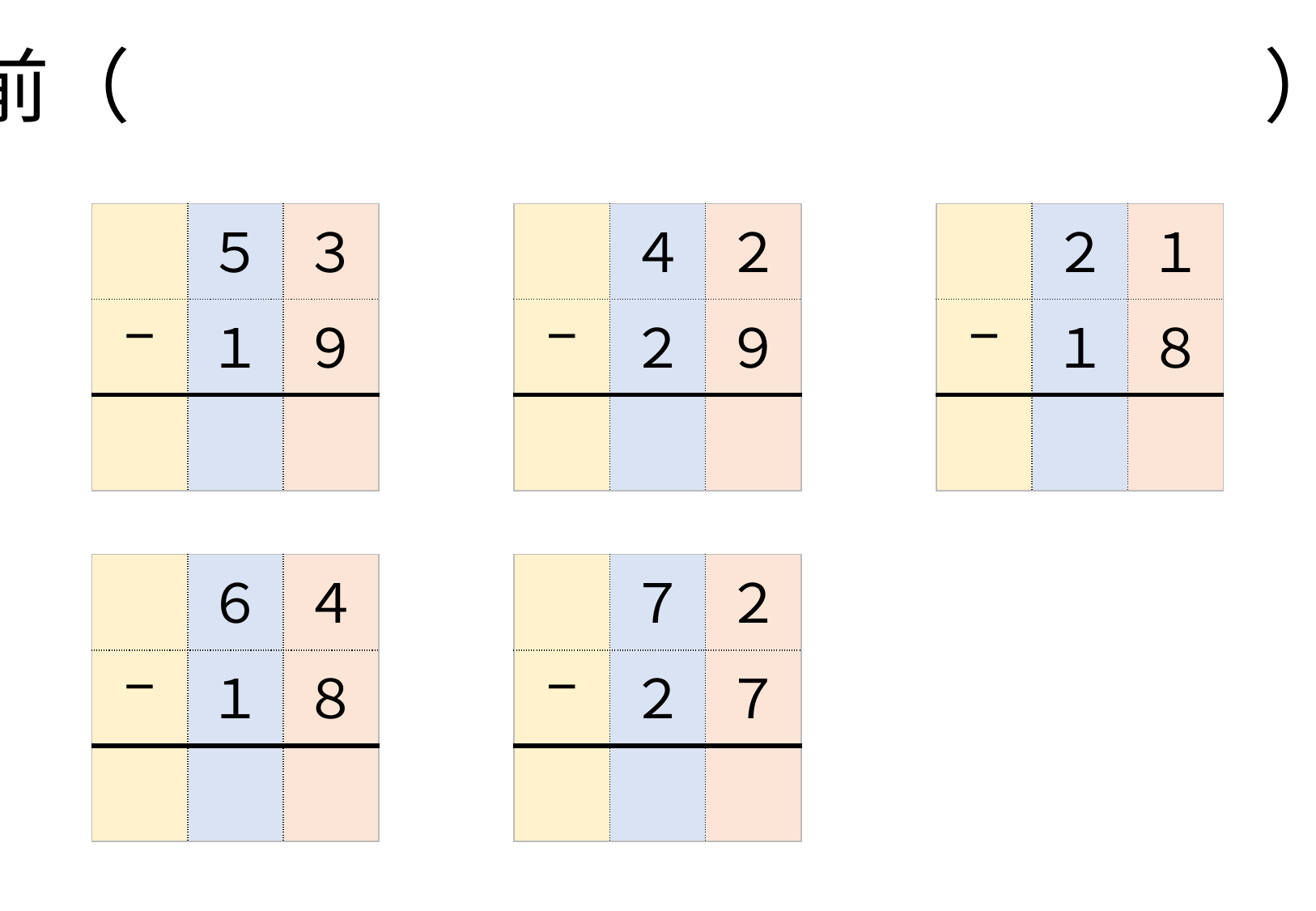

名前（　　　　　　　　　　　　　　）
|  | ５ | ３ |
| --- | --- | --- |
| − | １ | ９ |
|  |  |  |
|  | ４ | ２ |
| --- | --- | --- |
| − | ２ | ９ |
|  |  |  |
|  | ２ | １ |
| --- | --- | --- |
| − | １ | ８ |
|  |  |  |
|  | ６ | ４ |
| --- | --- | --- |
| − | １ | ８ |
|  |  |  |
|  | ７ | ２ |
| --- | --- | --- |
| − | ２ | ７ |
|  |  |  |